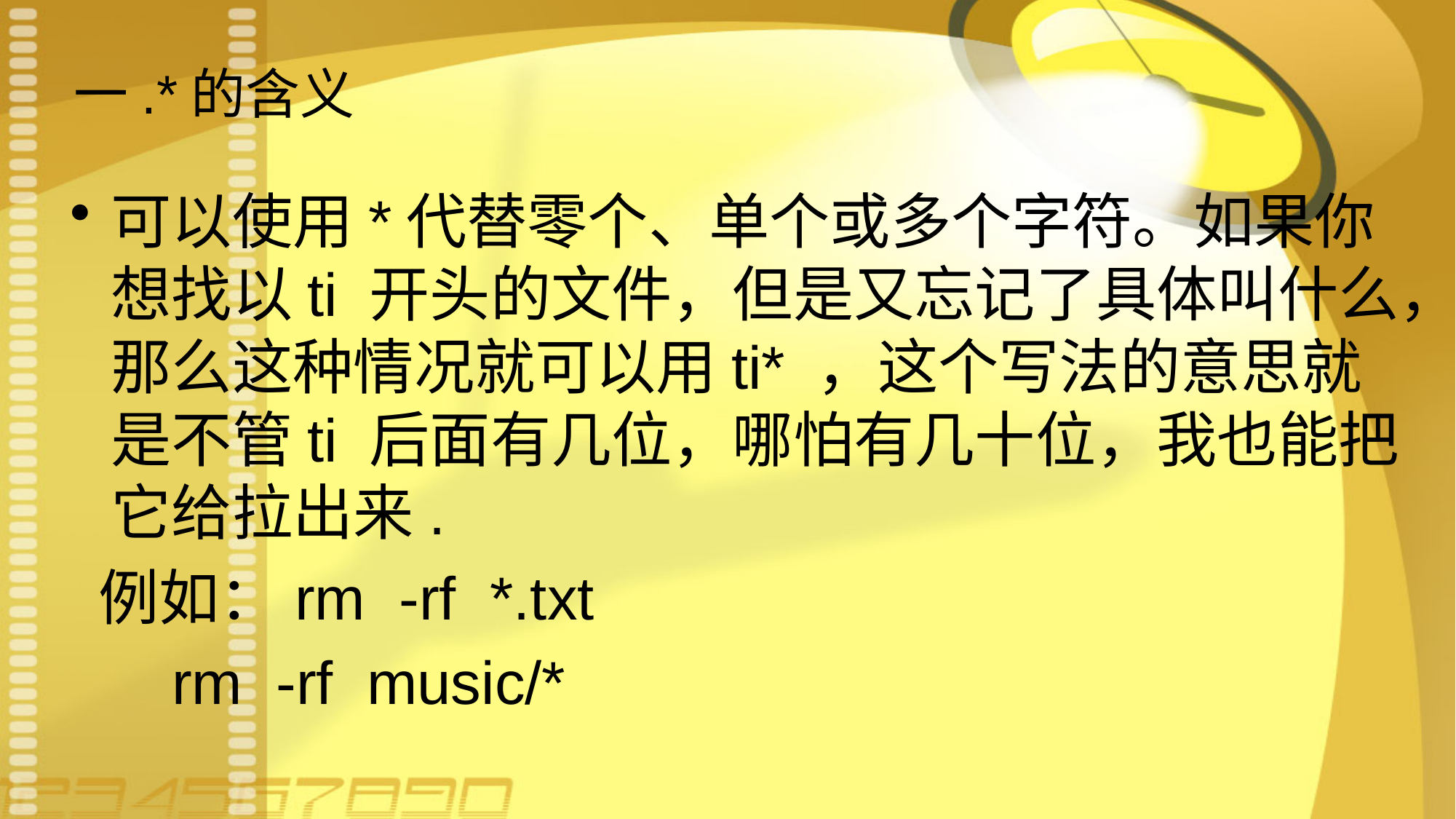

# 一.*的含义
可以使用*代替零个、单个或多个字符。如果你想找以ti 开头的文件，但是又忘记了具体叫什么，那么这种情况就可以用ti* ，这个写法的意思就是不管ti 后面有几位，哪怕有几十位，我也能把它给拉出来.
 例如：rm  -rf  *.txt
      rm  -rf  music/*